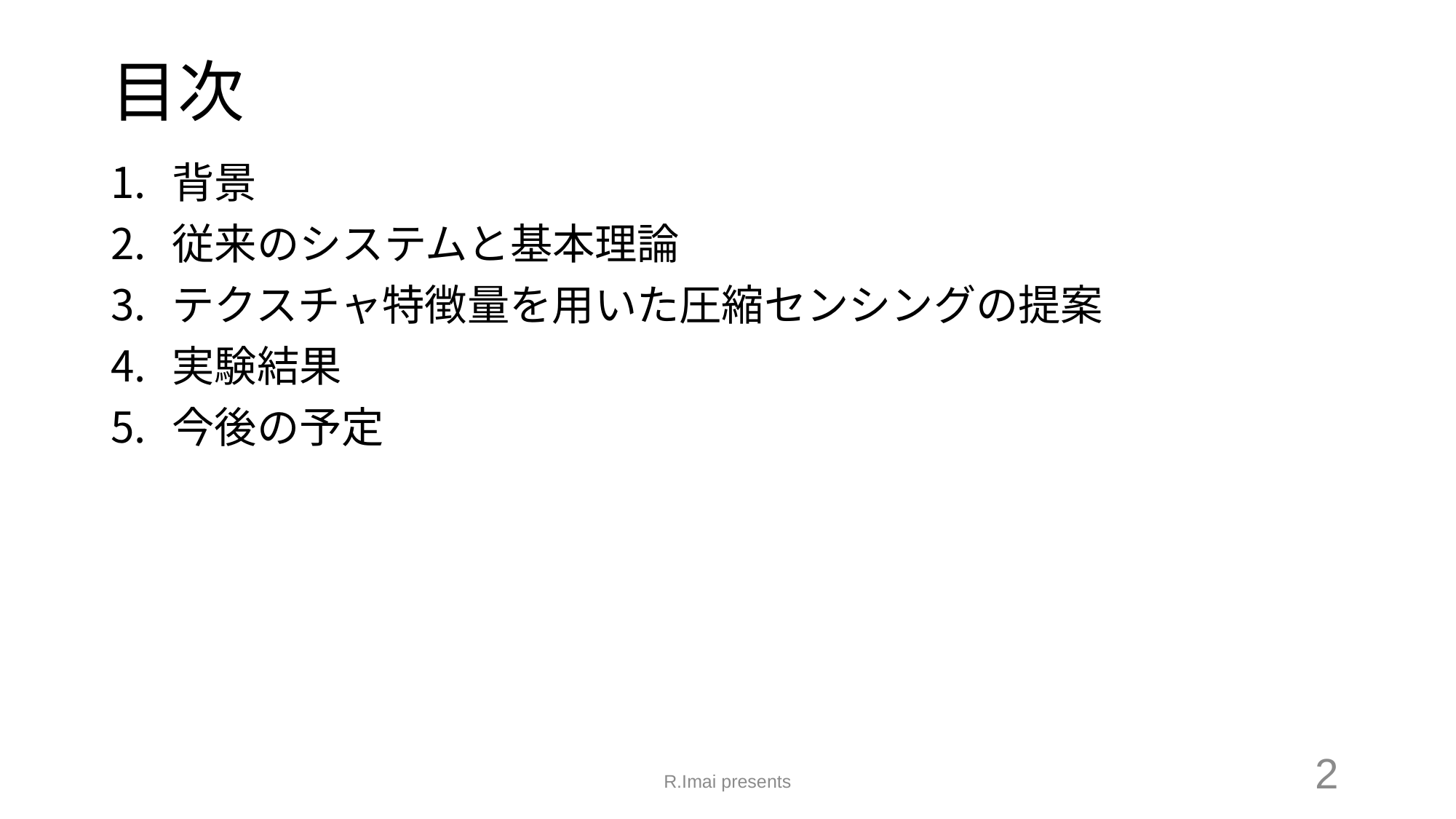

# 目次
背景
従来のシステムと基本理論
テクスチャ特徴量を用いた圧縮センシングの提案
実験結果
今後の予定
2
R.Imai presents